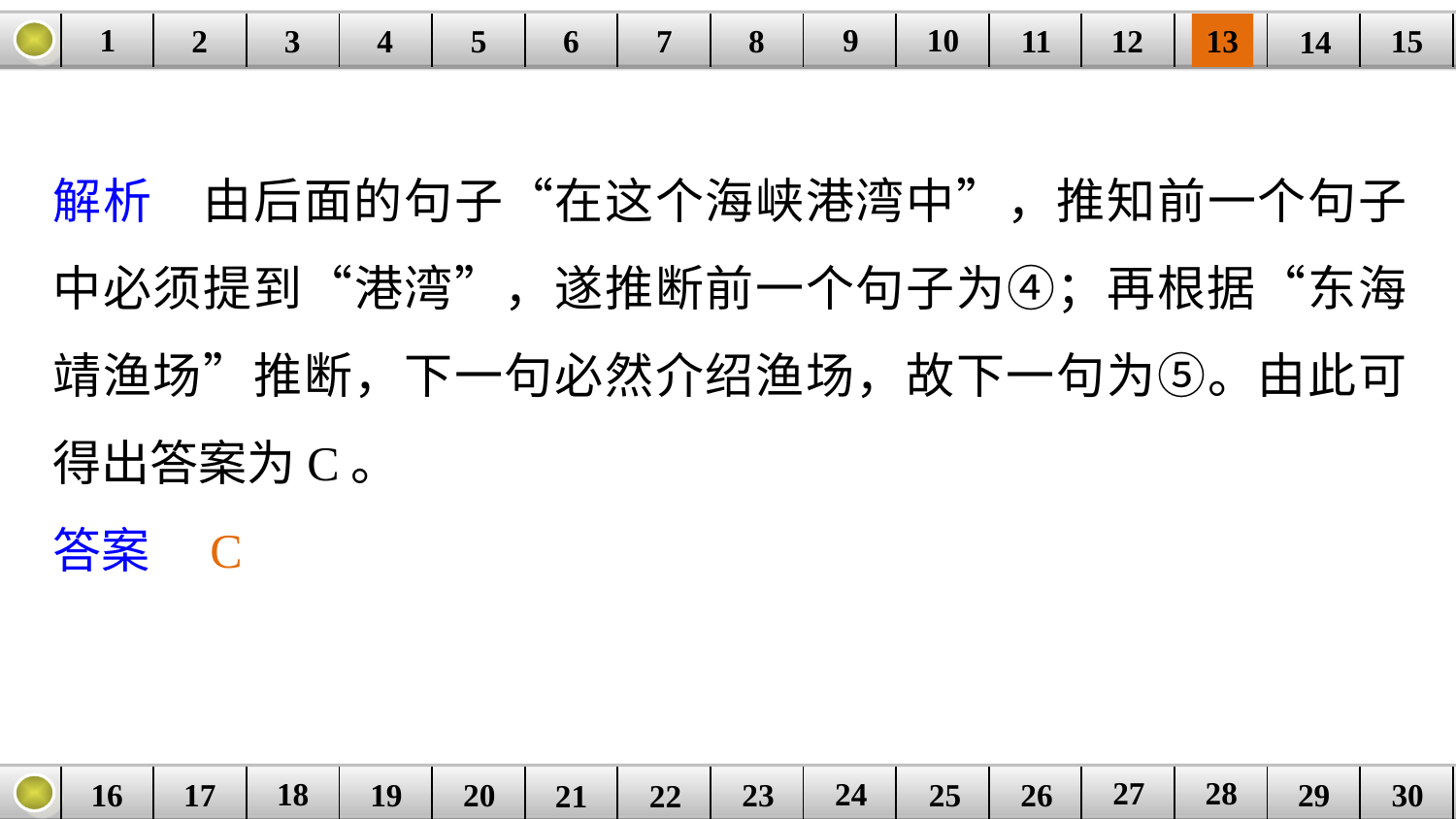

9
10
1
3
4
5
6
8
11
2
12
15
|  |  |  |  |  |  |  |  |  |  |  |  |  |  |  |
| --- | --- | --- | --- | --- | --- | --- | --- | --- | --- | --- | --- | --- | --- | --- |
7
13
14

解析　由后面的句子“在这个海峡港湾中”，推知前一个句子中必须提到“港湾”，遂推断前一个句子为④；再根据“东海靖渔场”推断，下一句必然介绍渔场，故下一句为⑤。由此可得出答案为C。
答案　C

27
28
18
24
16
25
26
30
|  |  |  |  |  |  |  |  |  |  |  |  |  |  |  |
| --- | --- | --- | --- | --- | --- | --- | --- | --- | --- | --- | --- | --- | --- | --- |
23
17
19
20
29
21
22